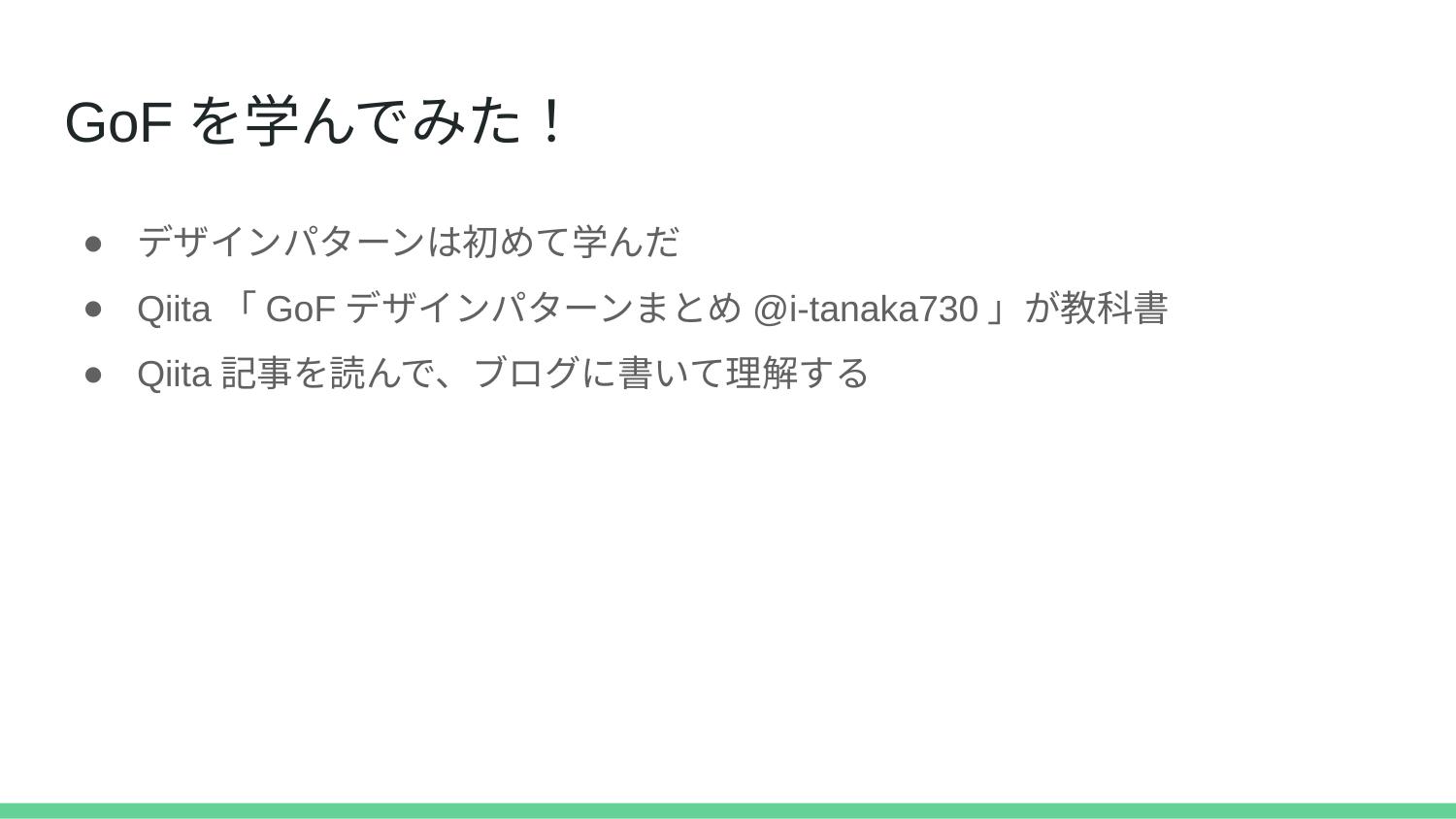

# GoFを学んでみた！
デザインパターンは初めて学んだ
Qiita「GoFデザインパターンまとめ@i-tanaka730」が教科書
Qiita記事を読んで、ブログに書いて理解する